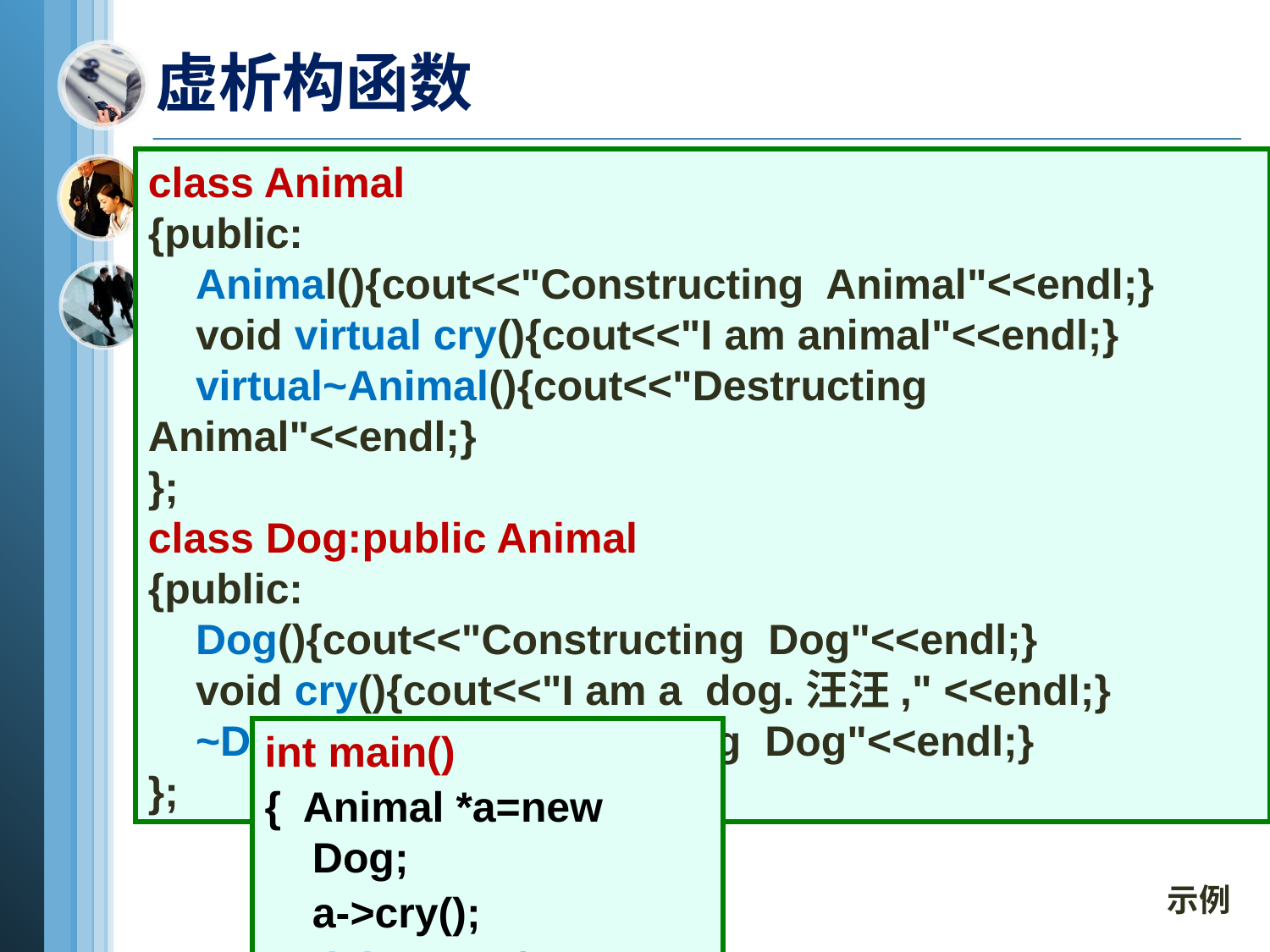

虚析构函数
class Animal
{public:
    Animal(){cout<<"Constructing  Animal"<<endl;}
    void virtual cry(){cout<<"I am animal"<<endl;}
    virtual~Animal(){cout<<"Destructing Animal"<<endl;}
};
class Dog:public Animal
{public:
    Dog(){cout<<"Constructing  Dog"<<endl;}
    void cry(){cout<<"I am a  dog.汪汪," <<endl;}
    ~Dog(){cout<<"Destructing  Dog"<<endl;}
};
int main()
{  Animal *a=new Dog;
	a->cry();
	delete a;   }
示例